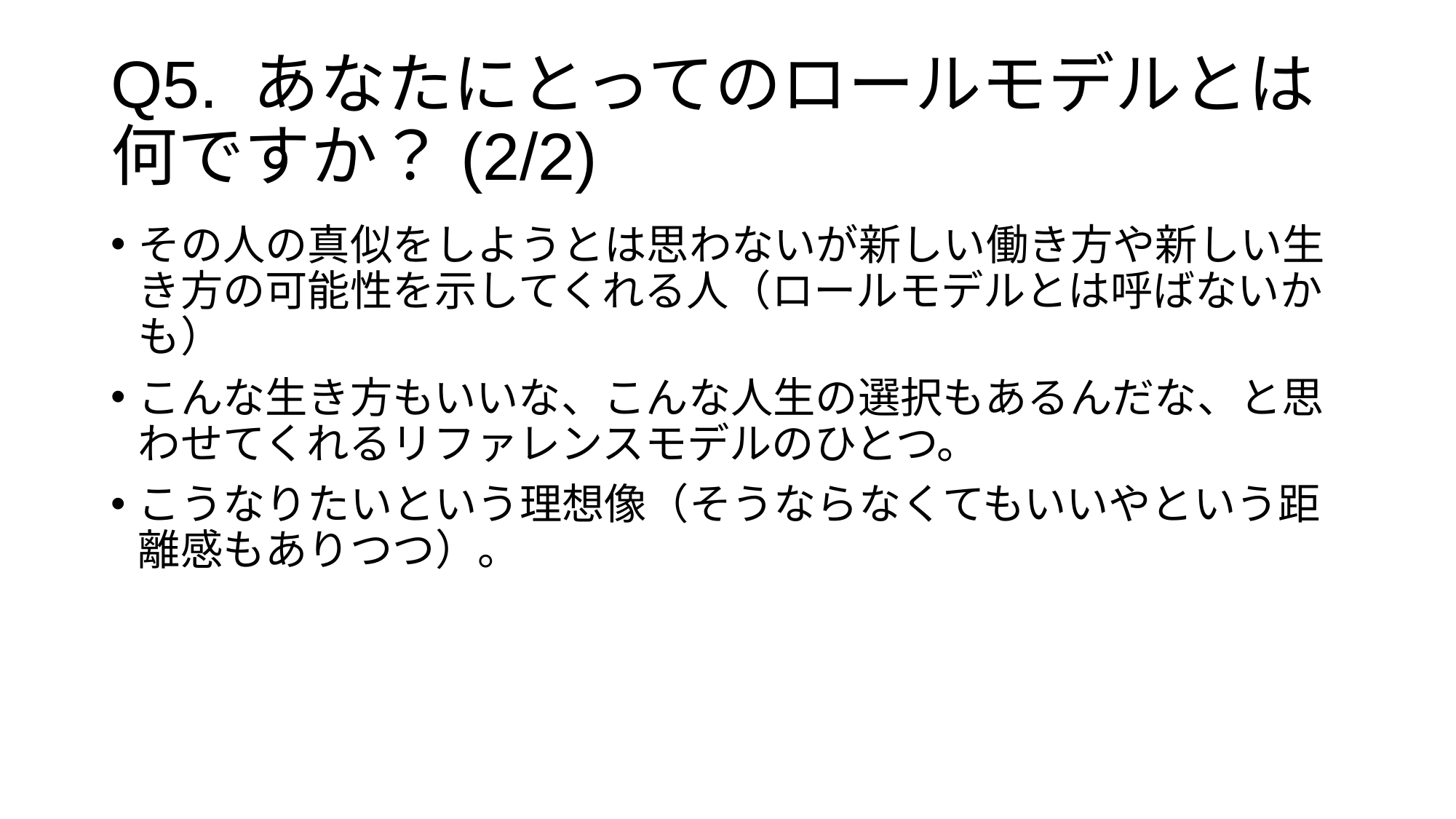

# Q5. あなたにとってのロールモデルとは何ですか？(2/2)
その人の真似をしようとは思わないが新しい働き方や新しい生き方の可能性を示してくれる人（ロールモデルとは呼ばないかも）
こんな生き方もいいな、こんな人生の選択もあるんだな、と思わせてくれるリファレンスモデルのひとつ。
こうなりたいという理想像（そうならなくてもいいやという距離感もありつつ）。